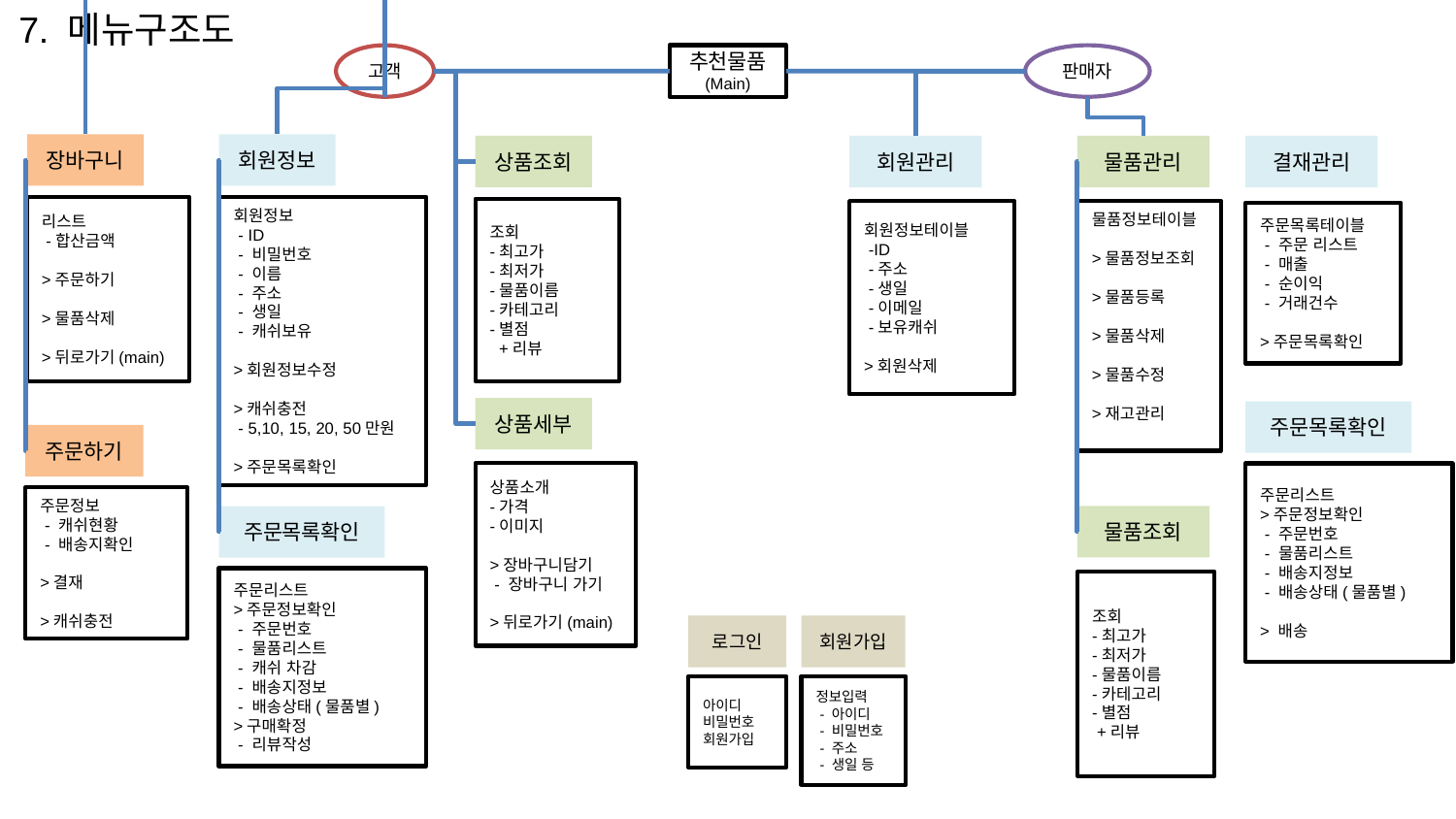

7. 메뉴구조도
고객
추천물품
(Main)
판매자
장바구니
회원정보
상품조회
회원관리
물품관리
결재관리
리스트
 -합산금액

>주문하기

>물품삭제

>뒤로가기(main)
회원정보
 - ID
 - 비밀번호
 - 이름
 - 주소
 - 생일
 - 캐쉬보유

>회원정보수정

>캐쉬충전
 - 5,10, 15, 20, 50만원

>주문목록확인
조회
-최고가
-최저가
-물품이름
-카테고리
-별점
  +리뷰
물품정보테이블

>물품정보조회

>물품등록

>물품삭제

>물품수정

>재고관리

회원정보테이블
 -ID
 -주소
 -생일
 -이메일
 -보유캐쉬

>회원삭제
주문목록테이블
 - 주문 리스트
 - 매출
 - 순이익
 - 거래건수

>주문목록확인
상품세부
주문목록확인
주문하기
상품소개
-가격
-이미지

>장바구니담기
 - 장바구니 가기

>뒤로가기(main)
주문리스트
>주문정보확인
 - 주문번호
 - 물품리스트
 - 배송지정보
 - 배송상태(물품별)

> 배송
주문정보
 - 캐쉬현황
 - 배송지확인

>결재

>캐쉬충전
물품조회
주문목록확인
주문리스트
>주문정보확인
 - 주문번호
 - 물품리스트
 - 캐쉬 차감
 - 배송지정보
 - 배송상태(물품별)
>구매확정
 - 리뷰작성
조회
-최고가
-최저가
-물품이름
-카테고리
-별점
 +리뷰
로그인
회원가입
아이디
비밀번호
회원가입
정보입력
 - 아이디
 - 비밀번호
 - 주소
 - 생일 등